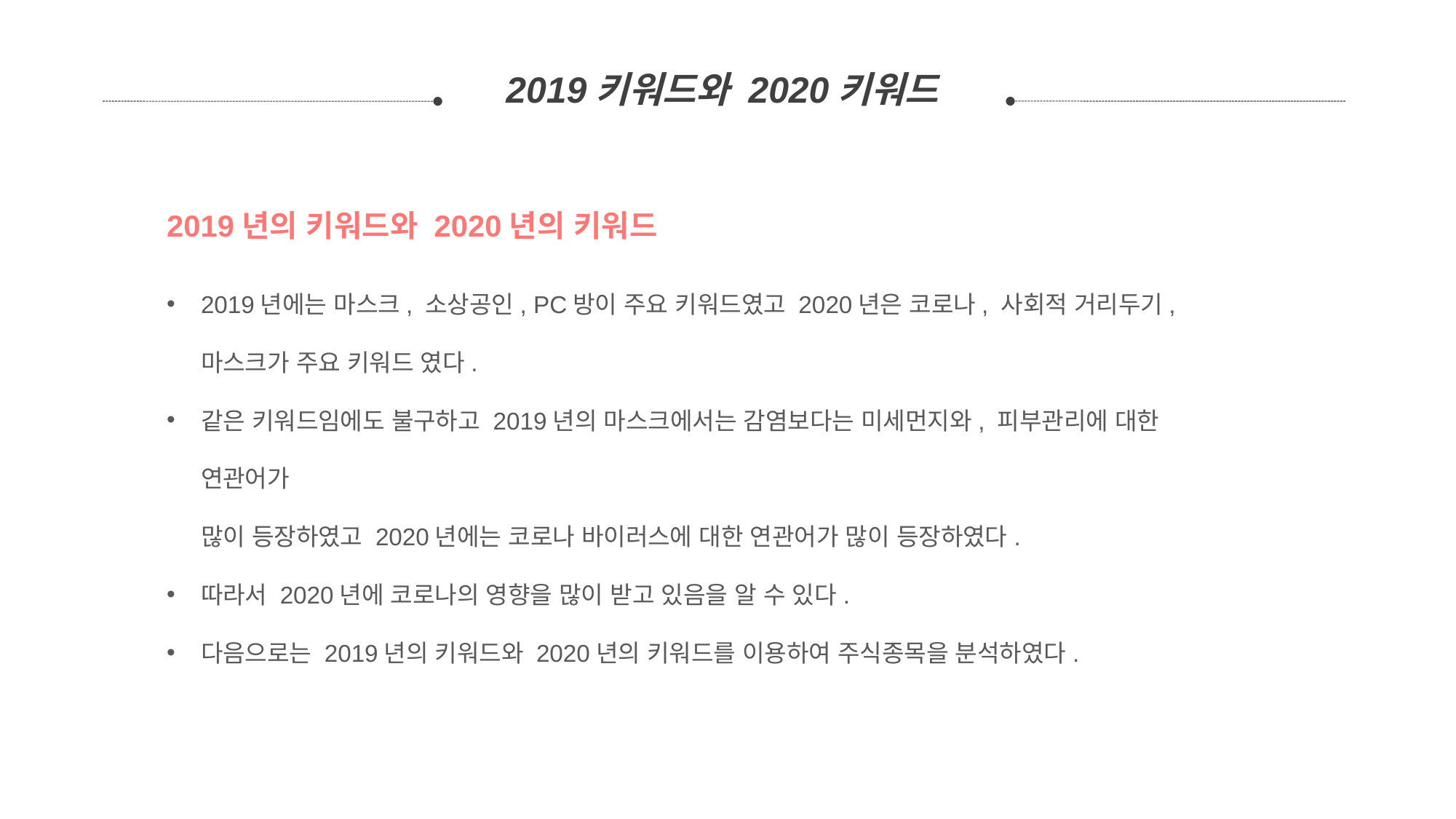

2019키워드와 2020키워드
2019년의 키워드와 2020년의 키워드

2019년에는 마스크, 소상공인, PC방이 주요 키워드였고 2020년은 코로나, 사회적 거리두기, 마스크가 주요 키워드 였다.
같은 키워드임에도 불구하고 2019년의 마스크에서는 감염보다는 미세먼지와, 피부관리에 대한 연관어가
많이 등장하였고 2020년에는 코로나 바이러스에 대한 연관어가 많이 등장하였다.
따라서 2020년에 코로나의 영향을 많이 받고 있음을 알 수 있다.
다음으로는 2019년의 키워드와 2020년의 키워드를 이용하여 주식종목을 분석하였다.